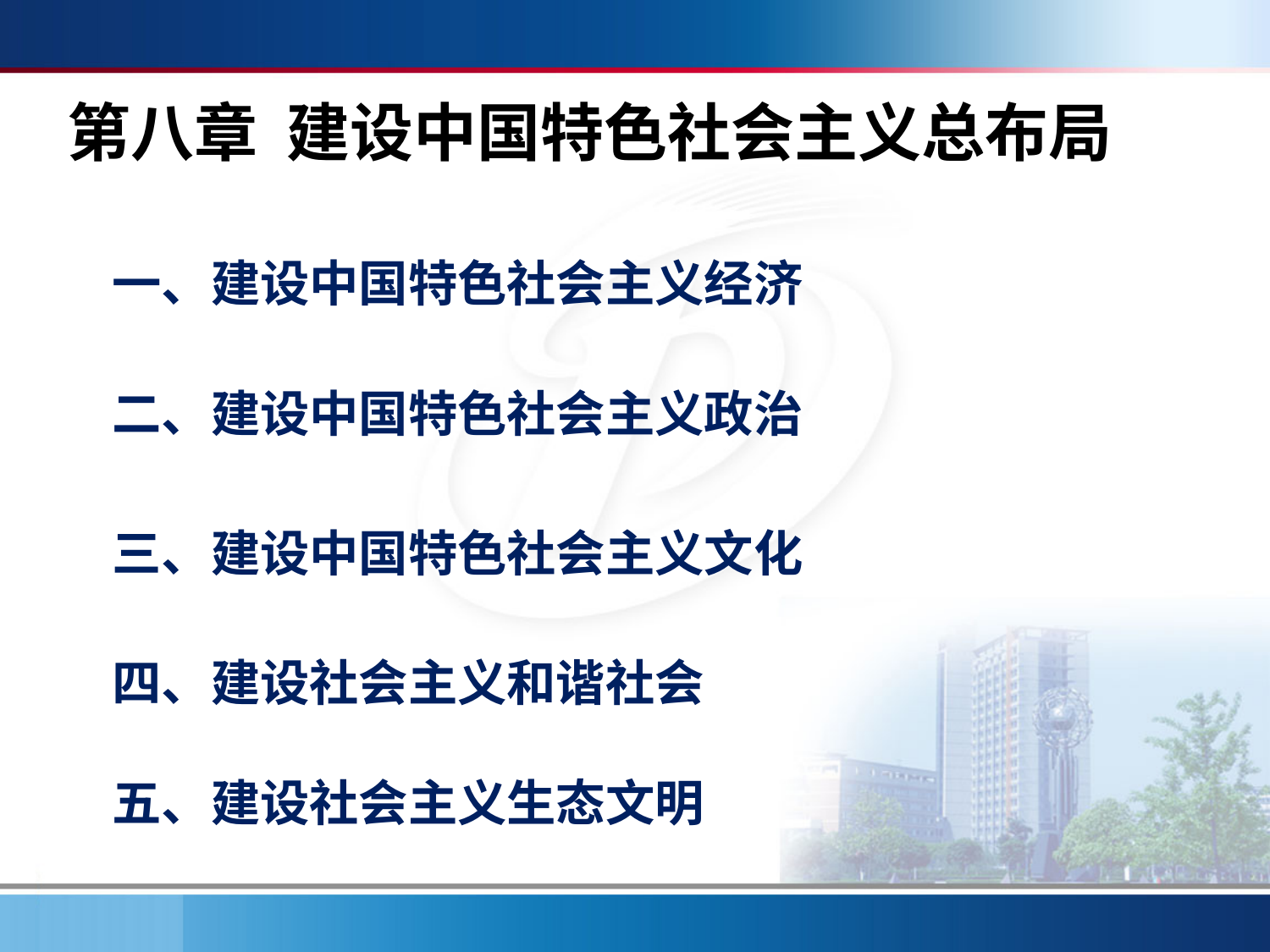

第八章  建设中国特色社会主义总布局
一、建设中国特色社会主义经济
二、建设中国特色社会主义政治
三、建设中国特色社会主义文化
四、建设社会主义和谐社会
五、建设社会主义生态文明